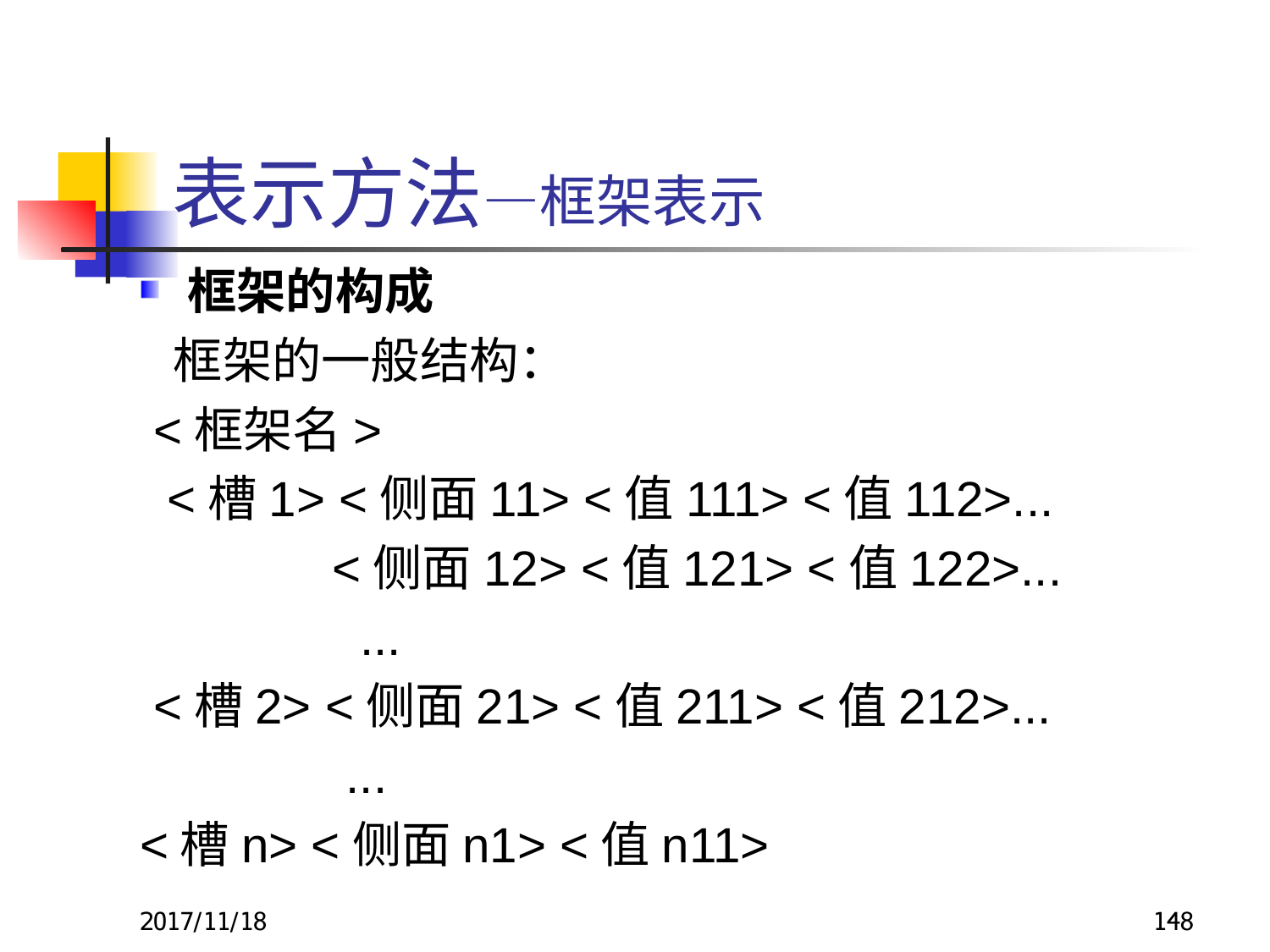

# 表示方法—框架表示
框架的构成
  框架的一般结构：
 <框架名>
  <槽1> <侧面11> <值111> <值112>...
              <侧面12> <值121> <值122>...
                ...
 <槽2> <侧面21> <值211> <值212>...
               ...
<槽n> <侧面n1> <值n11>

2017/11/18
148